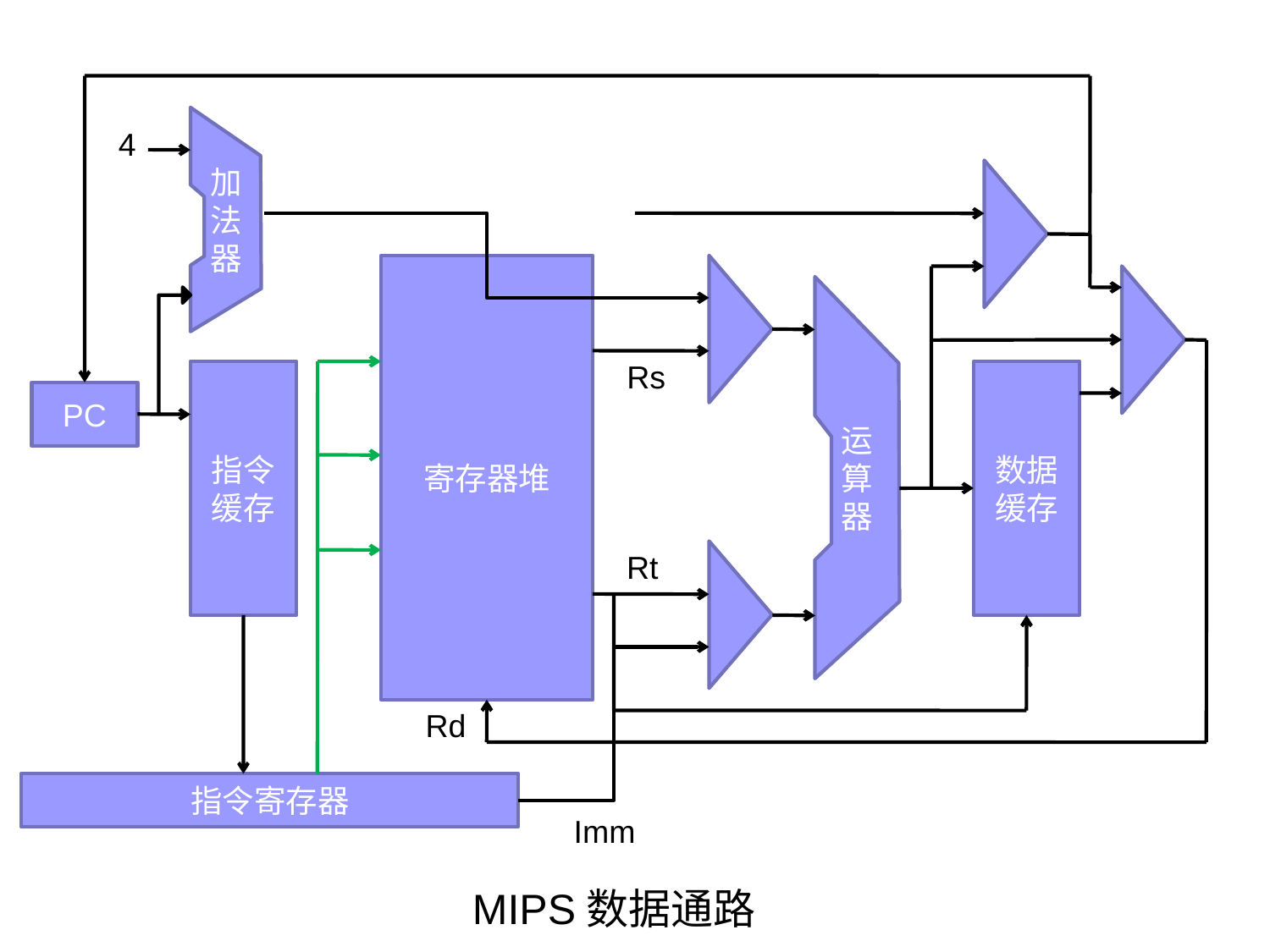

加法器
4

寄存器堆
运算器

Rs
指令缓存
数据缓存
PC
Rt

Rd
指令寄存器
Imm
MIPS数据通路